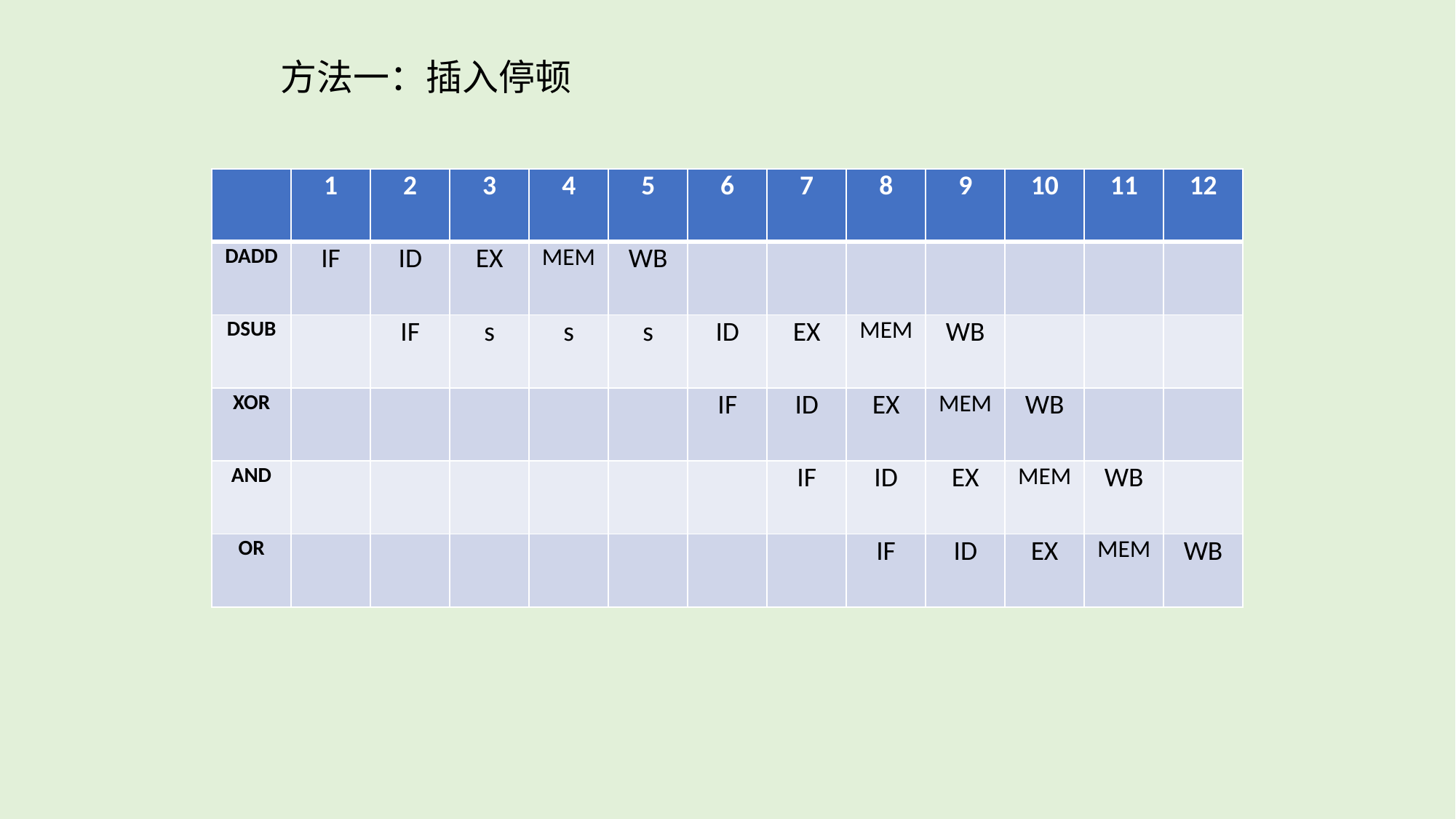

方法一：插入停顿

|  | 1 | 2 | 3 | 4 | 5 | 6 | 7 | 8 | 9 | 10 | 11 | 12 |
| --- | --- | --- | --- | --- | --- | --- | --- | --- | --- | --- | --- | --- |
| DADD | IF | ID | EX | MEM | WB |  |  |  |  |  |  |  |
| DSUB |  | IF | s | s | s | ID | EX | MEM | WB |  |  |  |
| XOR |  |  |  |  |  | IF | ID | EX | MEM | WB |  |  |
| AND |  |  |  |  |  |  | IF | ID | EX | MEM | WB |  |
| OR |  |  |  |  |  |  |  | IF | ID | EX | MEM | WB |